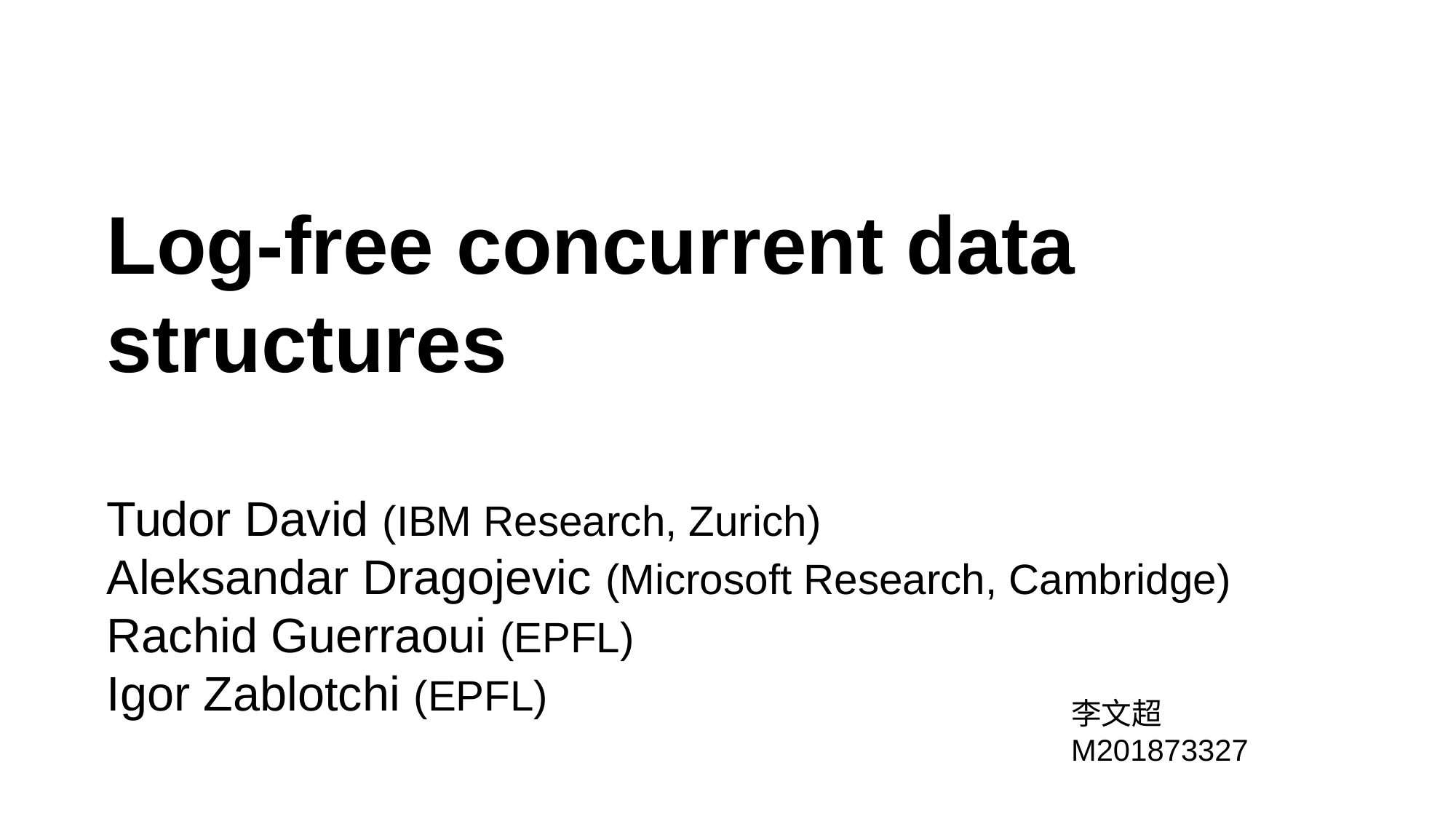

Log-free concurrent data structures

Tudor David (IBM Research, Zurich)
Aleksandar Dragojevic (Microsoft Research, Cambridge)
Rachid Guerraoui (EPFL)
Igor Zablotchi (EPFL)
李文超 M201873327